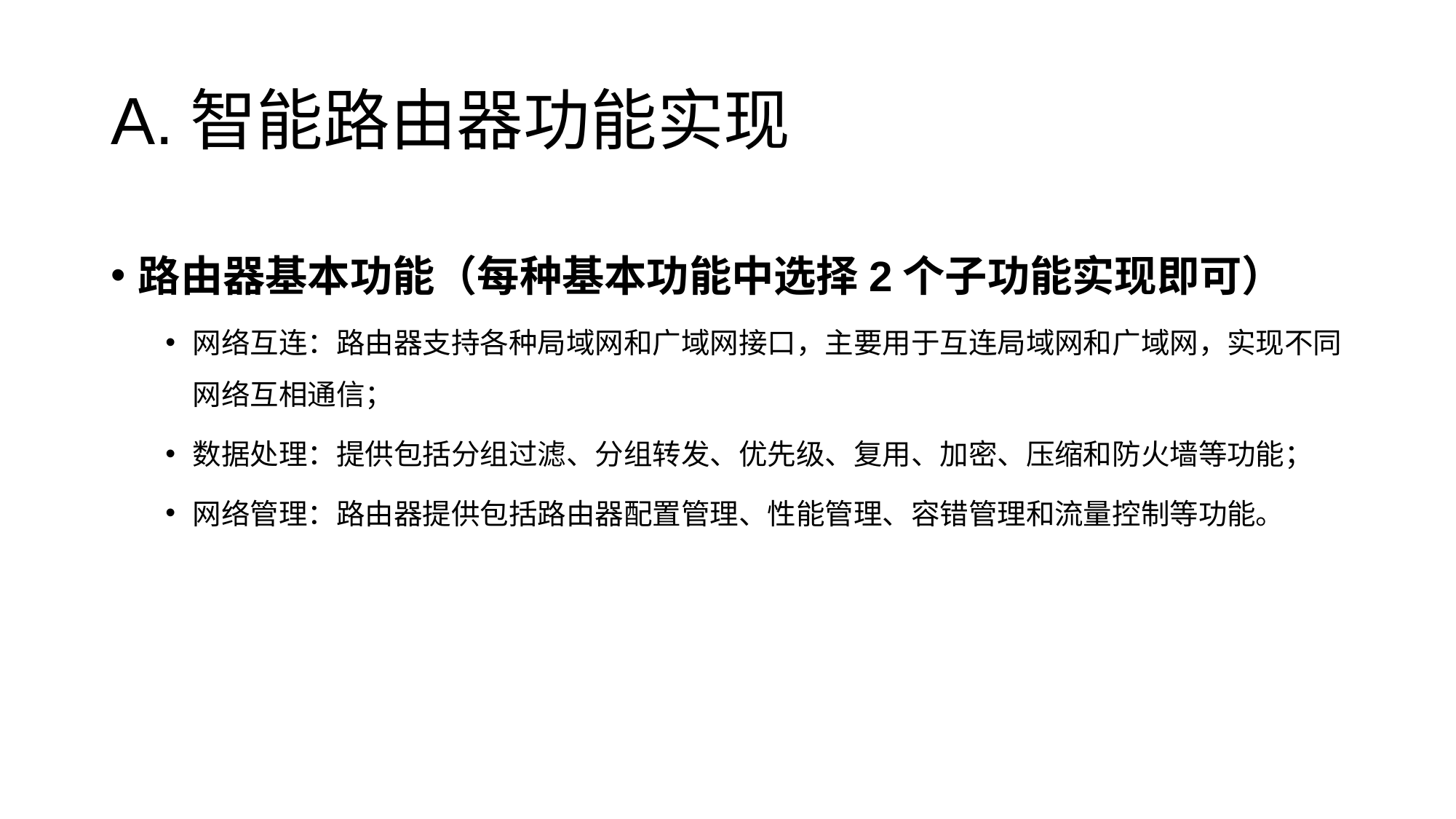

# A.智能路由器功能实现
路由器基本功能（每种基本功能中选择2个子功能实现即可）
网络互连：路由器支持各种局域网和广域网接口，主要用于互连局域网和广域网，实现不同网络互相通信；
数据处理：提供包括分组过滤、分组转发、优先级、复用、加密、压缩和防火墙等功能；
网络管理：路由器提供包括路由器配置管理、性能管理、容错管理和流量控制等功能。